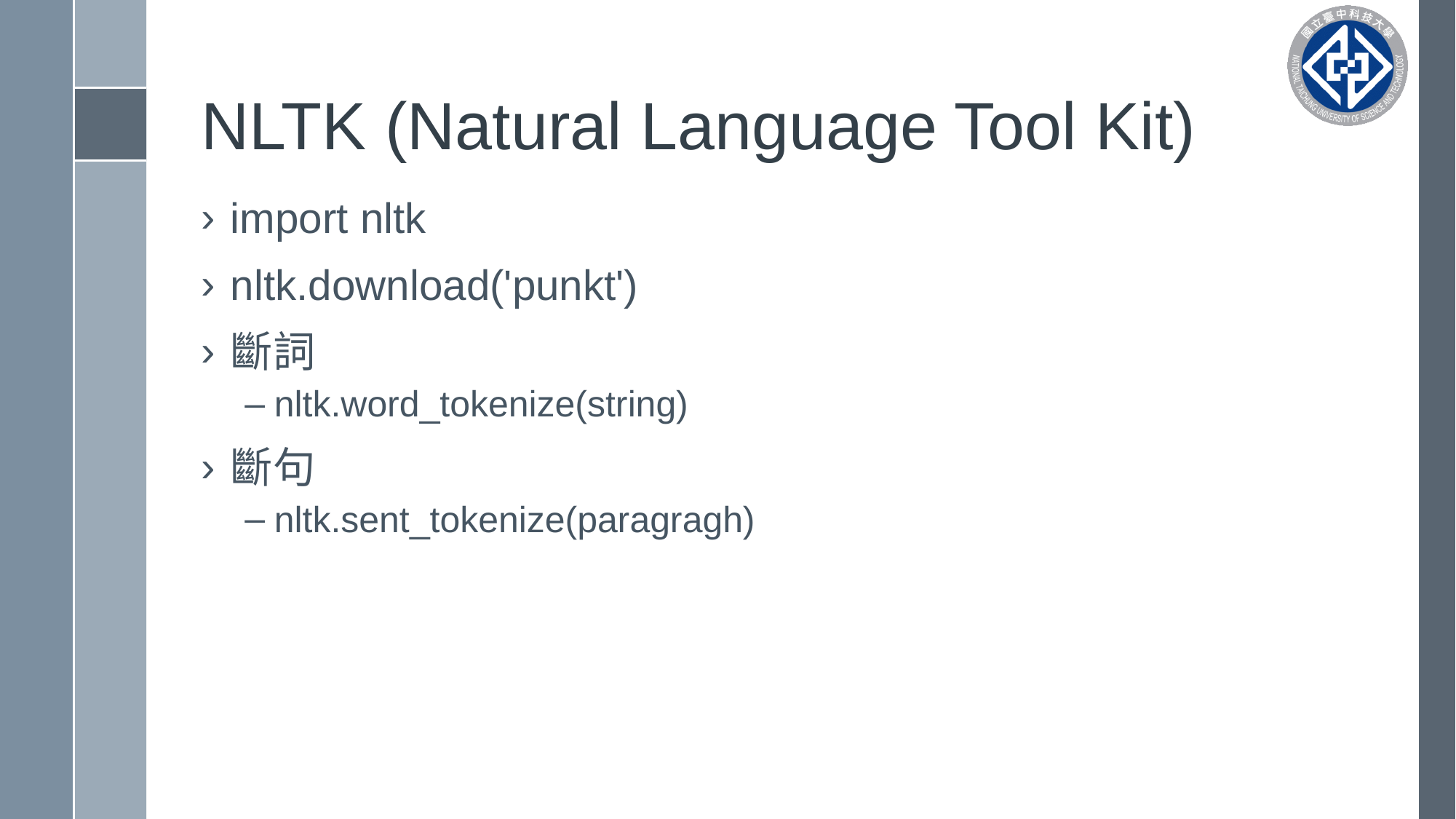

# NLTK (Natural Language Tool Kit)
import nltk
nltk.download('punkt')
斷詞
nltk.word_tokenize(string)
斷句
nltk.sent_tokenize(paragragh)